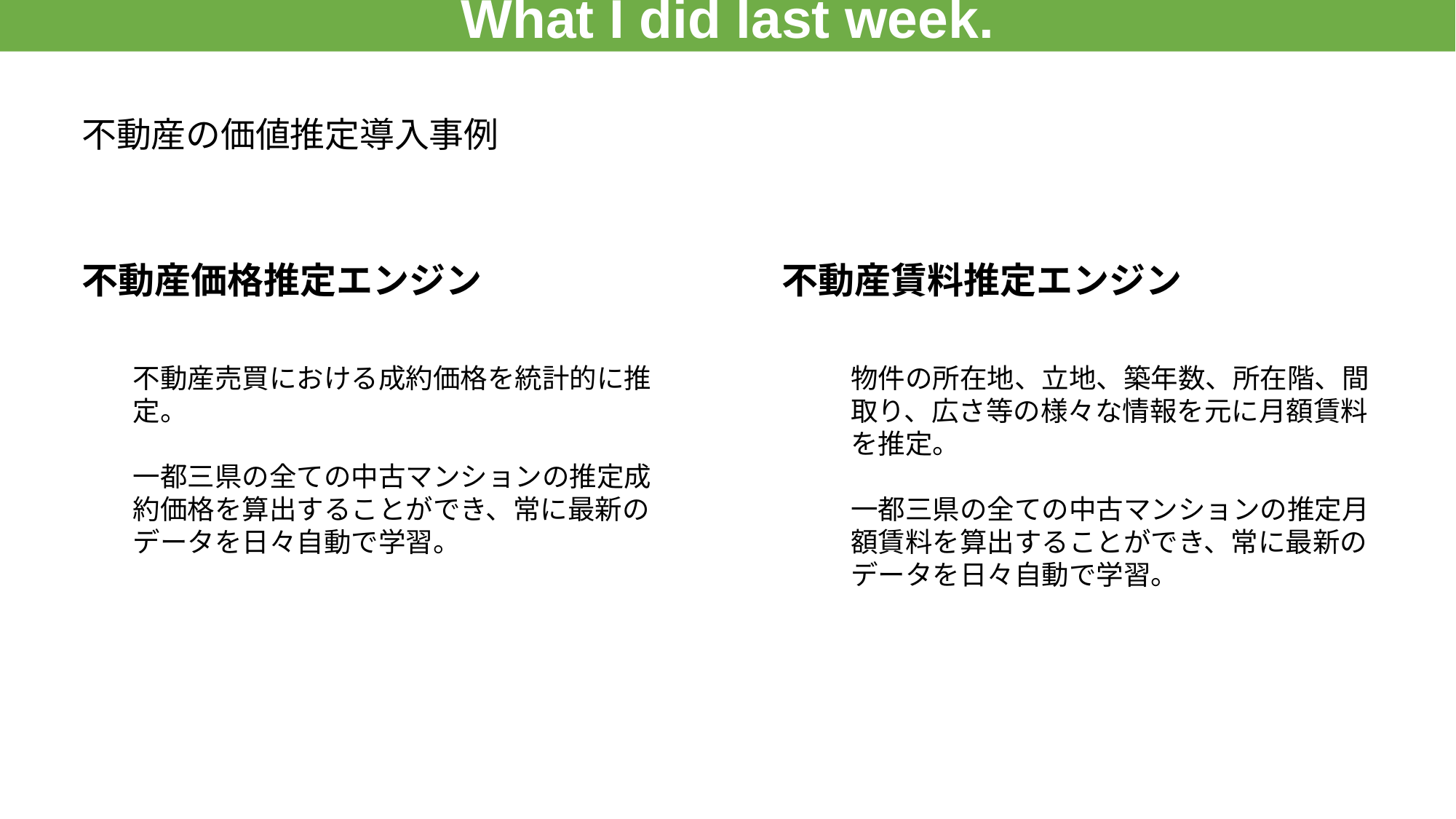

What I did last week.
# 不動産の価値推定導入事例
不動産賃料推定エンジン
不動産価格推定エンジン
不動産売買における成約価格を統計的に推定。

⼀都三県の全ての中古マンションの推定成約価格を算出することができ、常に最新のデータを⽇々⾃動で学習。
物件の所在地、立地、築年数、所在階、間取り、広さ等の様々な情報を元に月額賃料を推定。

⼀都三県の全ての中古マンションの推定月額賃料を算出することができ、常に最新のデータを日々自動で学習。